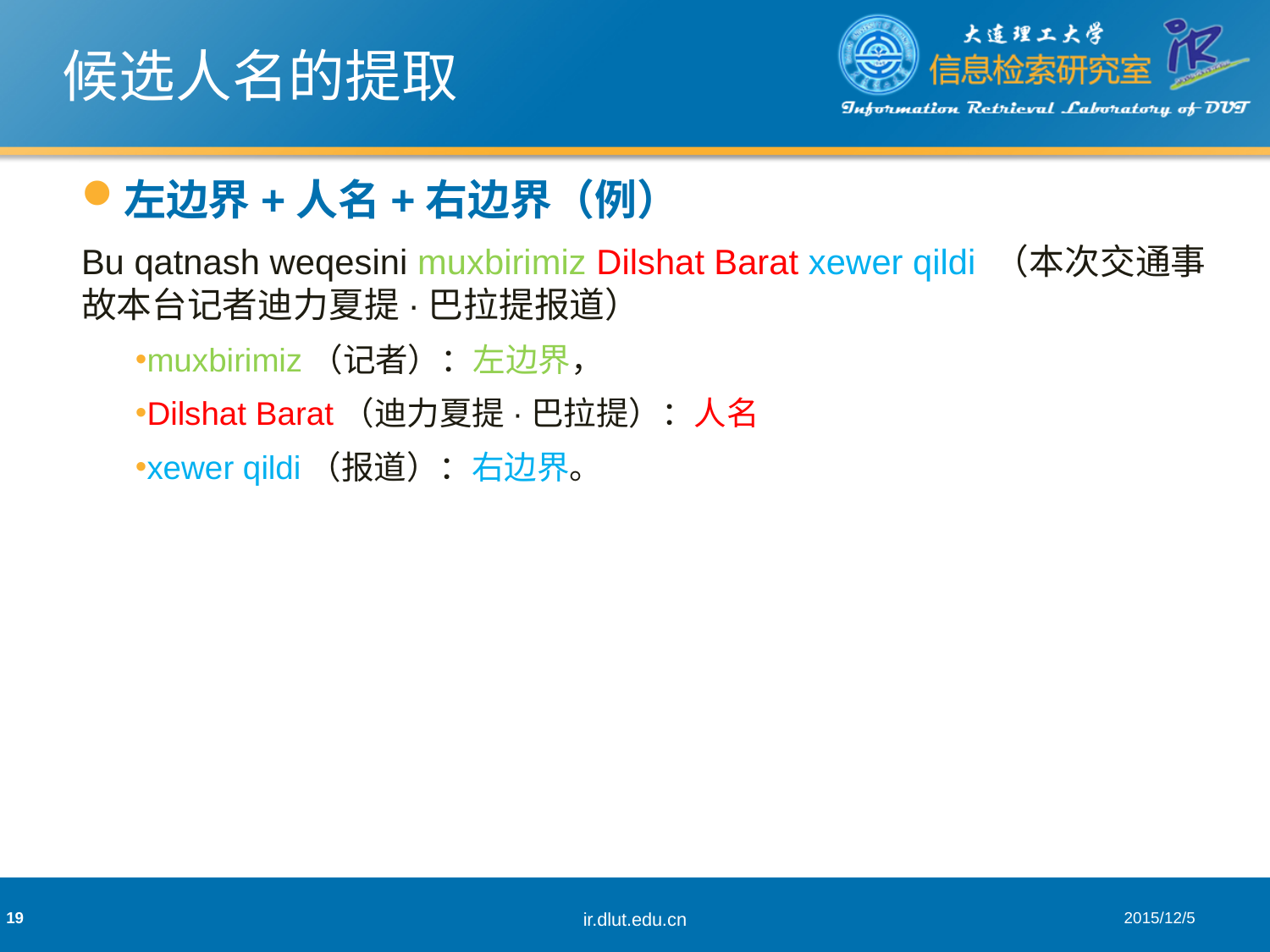

# 候选人名的提取
左边界+人名+右边界（例）
Bu qatnash weqesini muxbirimiz Dilshat Barat xewer qildi （本次交通事故本台记者迪力夏提·巴拉提报道）
muxbirimiz（记者）：左边界，
Dilshat Barat（迪力夏提·巴拉提）：人名
xewer qildi（报道）：右边界。